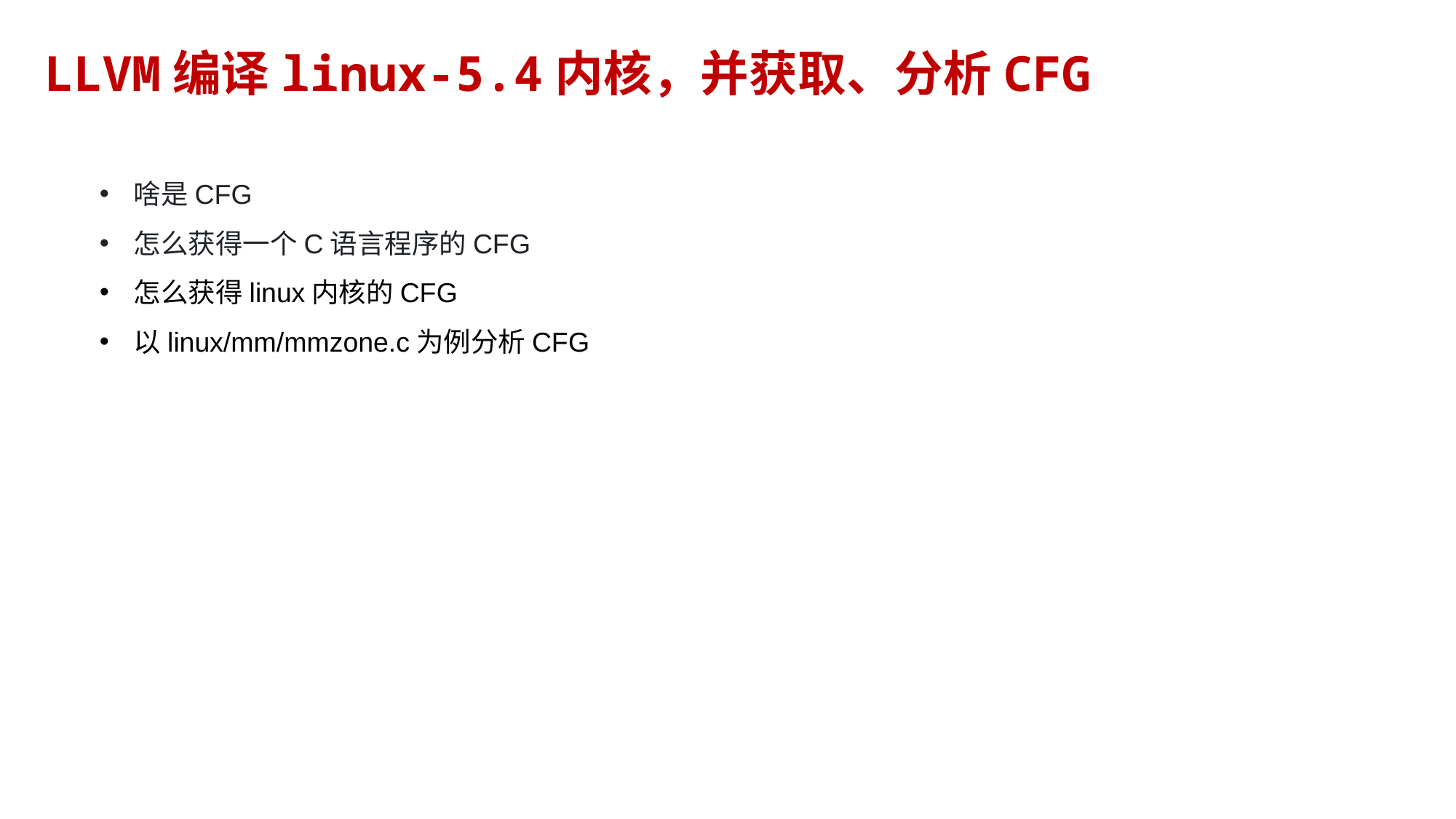

LLVM编译linux-5.4内核，并获取、分析CFG
啥是CFG
怎么获得一个C语言程序的CFG
怎么获得linux内核的CFG
以linux/mm/mmzone.c为例分析CFG